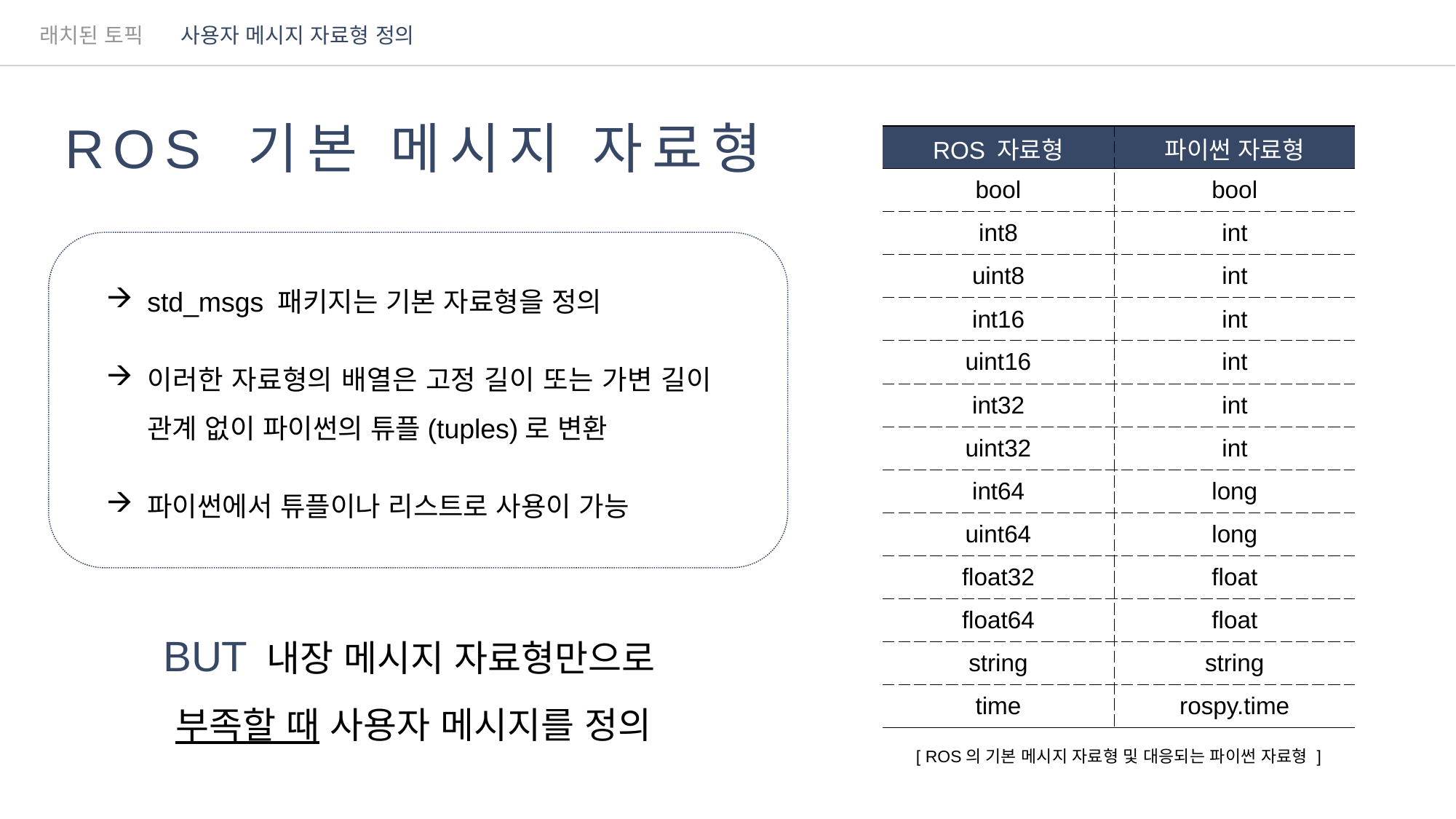

래치된 토픽
사용자 메시지 자료형 정의
ROS 기본 메시지 자료형
| ROS 자료형 | 파이썬 자료형 |
| --- | --- |
| bool | bool |
| int8 | int |
| uint8 | int |
| int16 | int |
| uint16 | int |
| int32 | int |
| uint32 | int |
| int64 | long |
| uint64 | long |
| float32 | float |
| float64 | float |
| string | string |
| time | rospy.time |

std_msgs 패키지는 기본 자료형을 정의

이러한 자료형의 배열은 고정 길이 또는 가변 길이 관계 없이 파이썬의 튜플(tuples)로 변환

파이썬에서 튜플이나 리스트로 사용이 가능
BUT 내장 메시지 자료형만으로
 부족할 때 사용자 메시지를 정의
[ ROS의 기본 메시지 자료형 및 대응되는 파이썬 자료형 ]